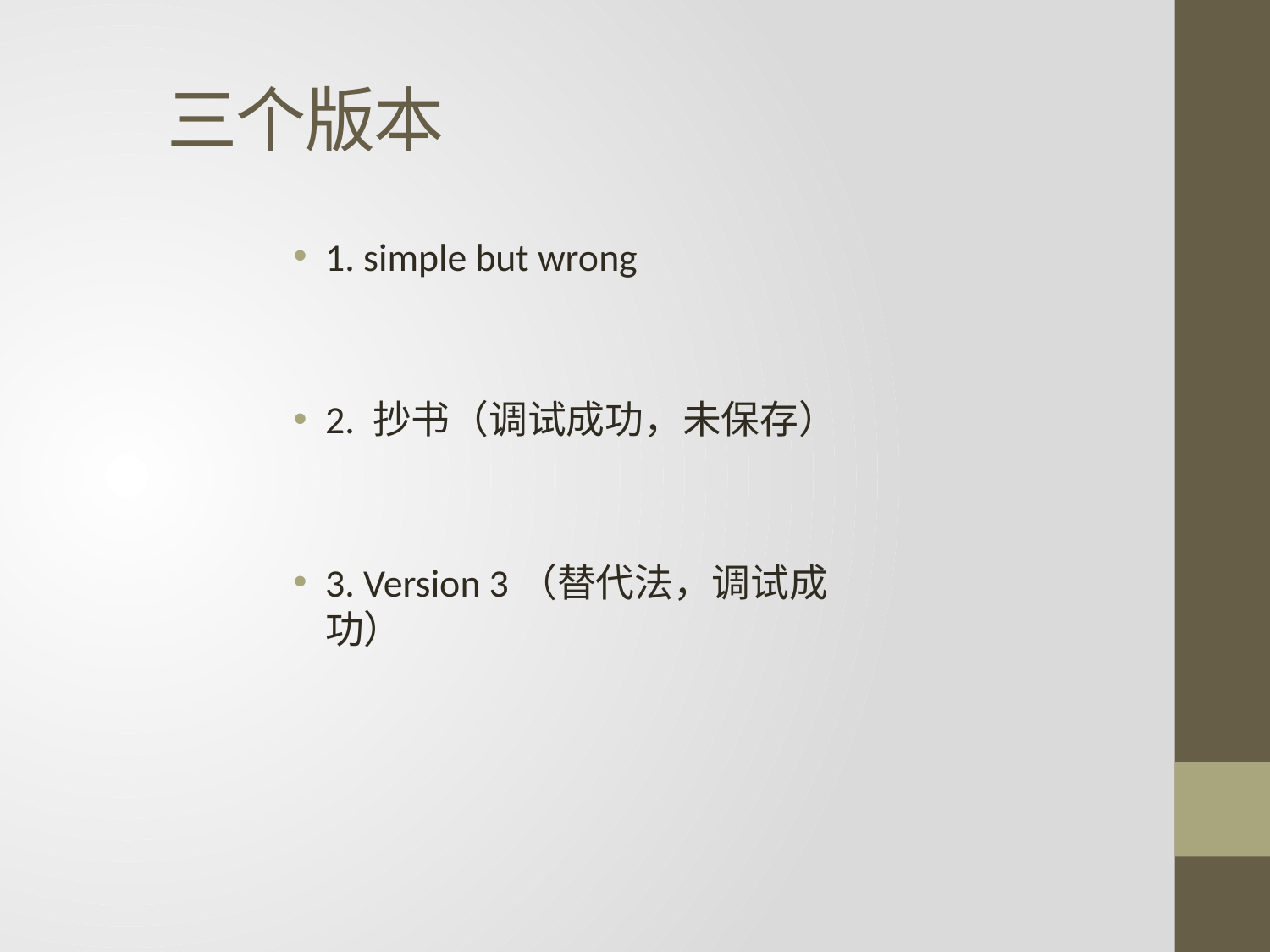

# 三个版本
1. simple but wrong

2. 抄书（调试成功，未保存）

3. Version 3（替代法，调试成功）